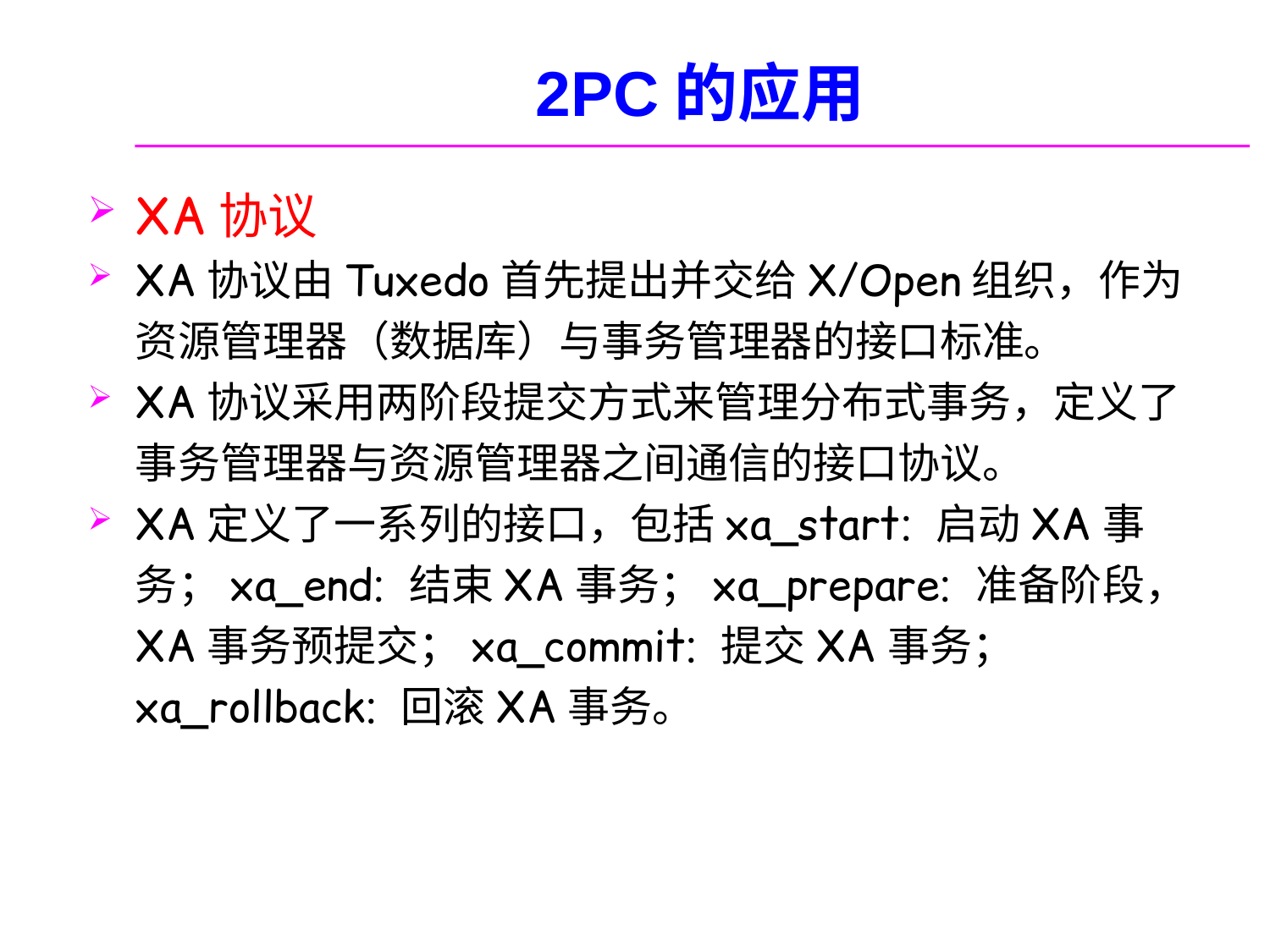

# 2PC的应用
XA协议
XA协议由Tuxedo首先提出并交给X/Open组织，作为资源管理器（数据库）与事务管理器的接口标准。
XA协议采用两阶段提交方式来管理分布式事务，定义了事务管理器与资源管理器之间通信的接口协议。
XA定义了一系列的接口，包括xa_start: 启动XA事务；xa_end: 结束XA事务；xa_prepare: 准备阶段，XA事务预提交；xa_commit: 提交XA事务；xa_rollback: 回滚XA事务。
34